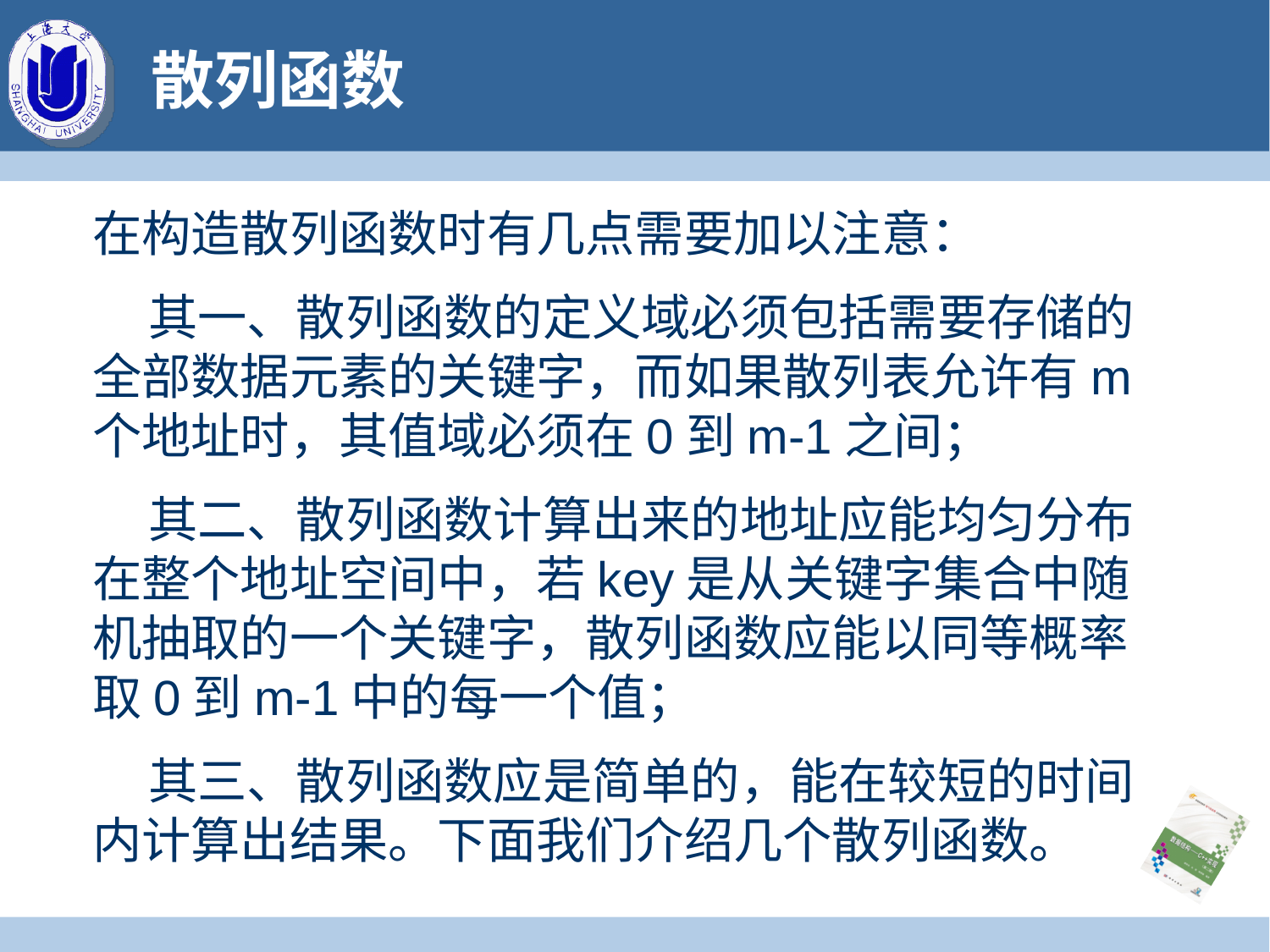

# 散列函数
在构造散列函数时有几点需要加以注意：
    其一、散列函数的定义域必须包括需要存储的全部数据元素的关键字，而如果散列表允许有m个地址时，其值域必须在0到m-1之间；
    其二、散列函数计算出来的地址应能均匀分布在整个地址空间中，若key是从关键字集合中随机抽取的一个关键字，散列函数应能以同等概率取0到m-1中的每一个值；
    其三、散列函数应是简单的，能在较短的时间内计算出结果。下面我们介绍几个散列函数。